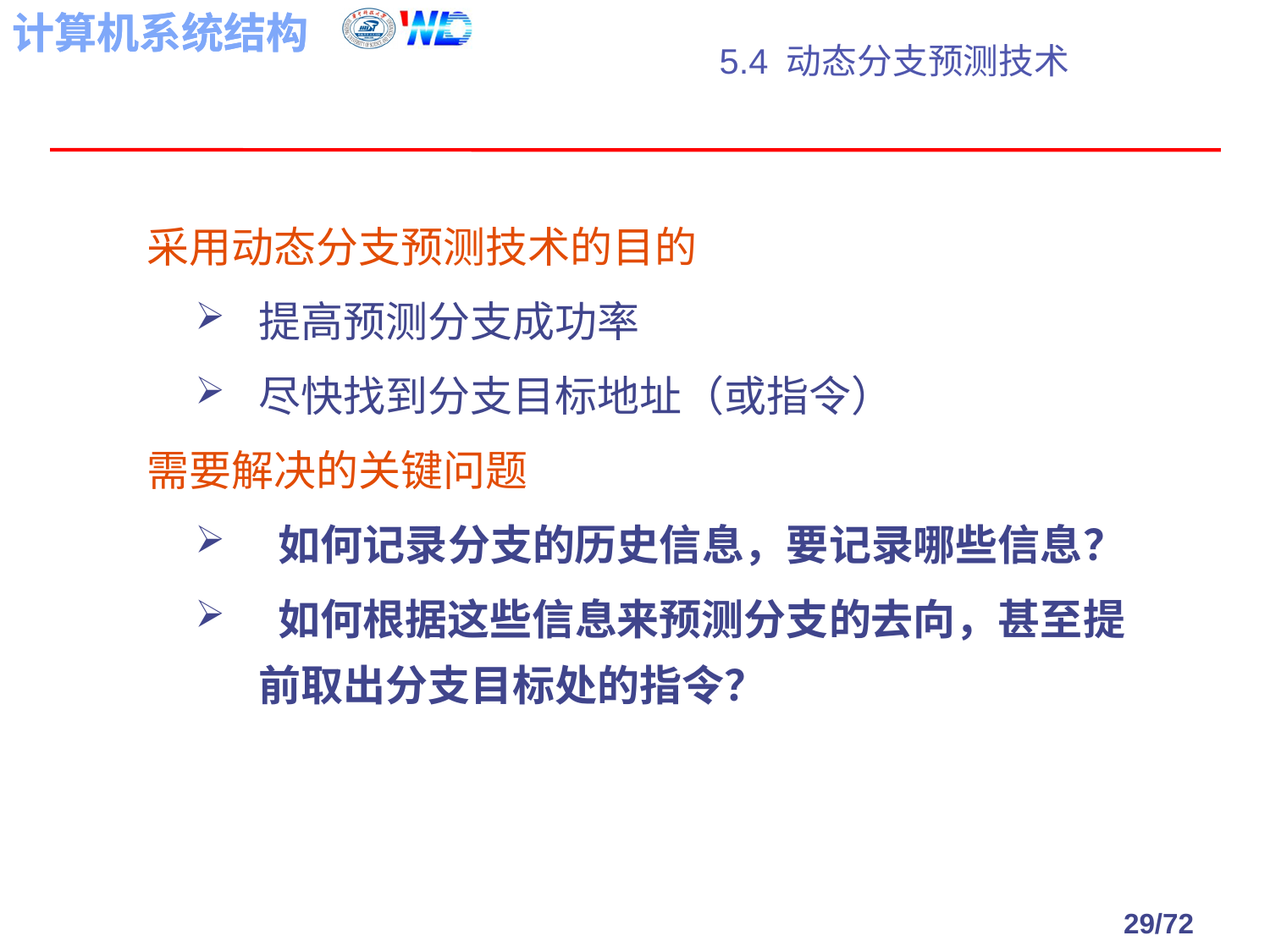

# 5.4 动态分支预测技术
   采用动态分支预测技术的目的
提高预测分支成功率
尽快找到分支目标地址（或指令）
   需要解决的关键问题
 如何记录分支的历史信息，要记录哪些信息？
 如何根据这些信息来预测分支的去向，甚至提 前取出分支目标处的指令？